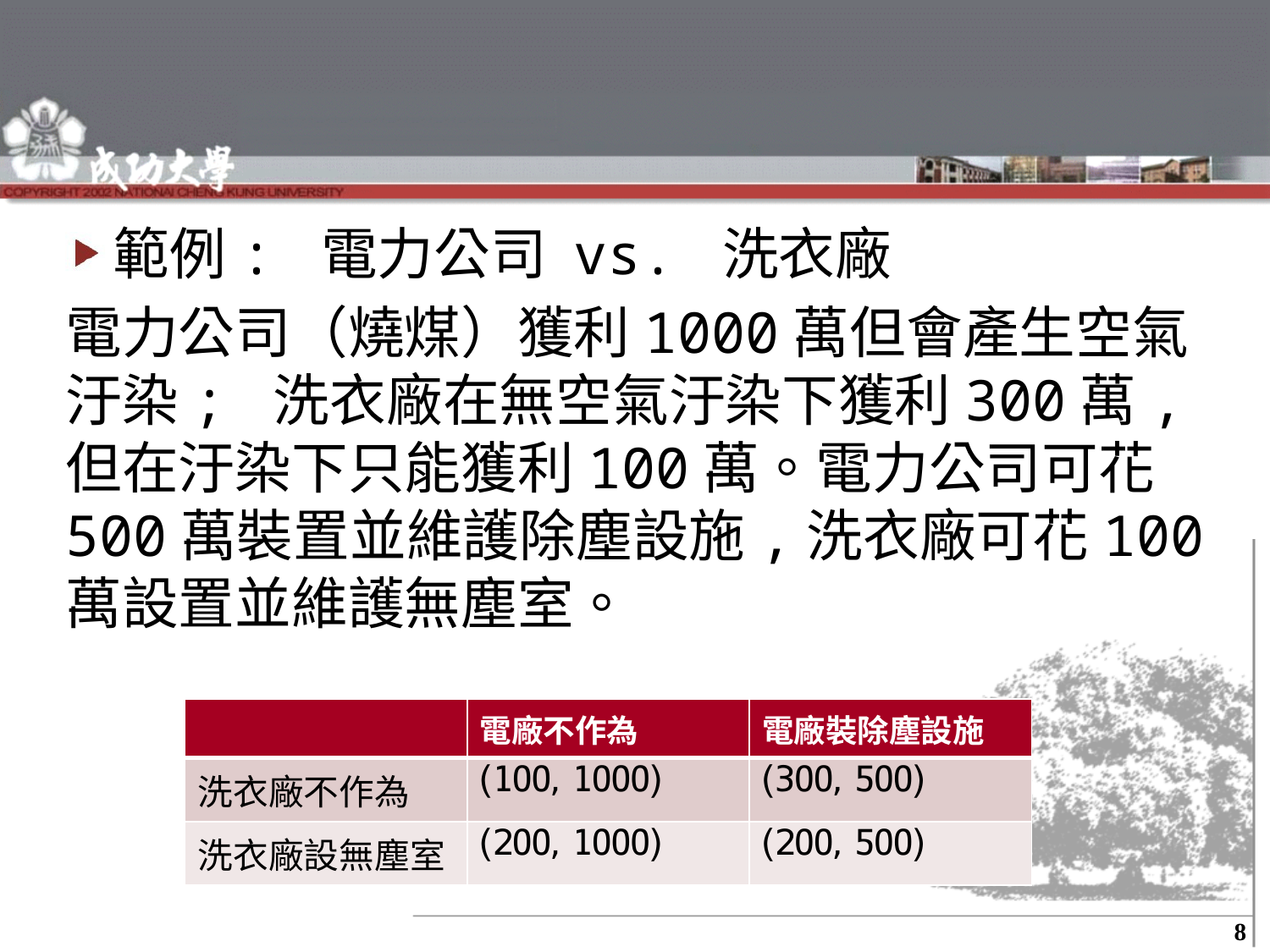

#
範例: 電力公司 vs. 洗衣廠
電力公司（燒煤）獲利1000萬但會產生空氣汙染; 洗衣廠在無空氣汙染下獲利300萬, 但在汙染下只能獲利100萬。電力公司可花500萬裝置並維護除塵設施,洗衣廠可花100萬設置並維護無塵室。
|  | 電廠不作為 | 電廠裝除塵設施 |
| --- | --- | --- |
| 洗衣廠不作為 | (100, 1000) | (300, 500) |
| 洗衣廠設無塵室 | (200, 1000) | (200, 500) |
8